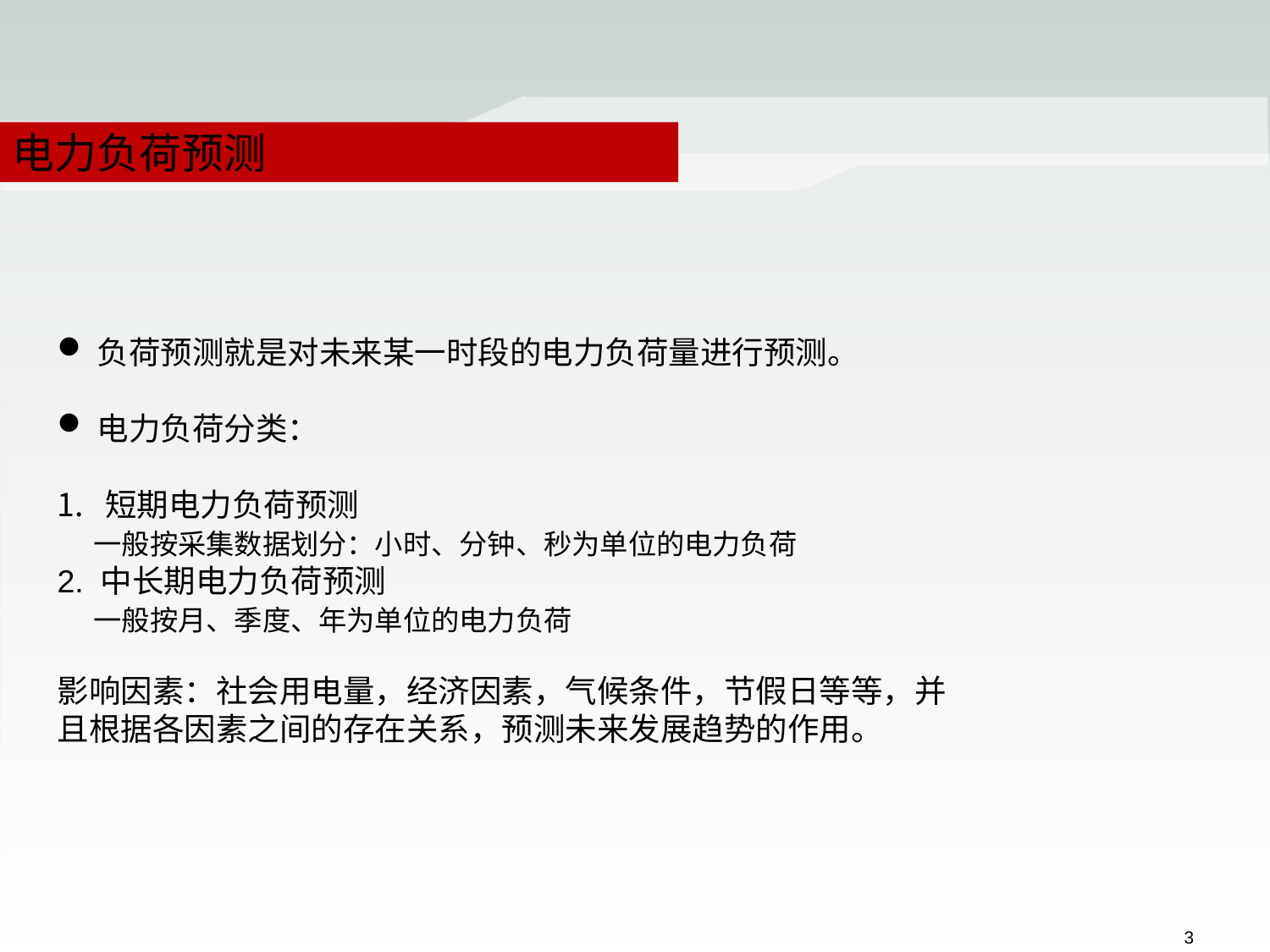

电力负荷预测
负荷预测就是对未来某一时段的电力负荷量进行预测。

电力负荷分类：

短期电力负荷预测
    一般按采集数据划分：小时、分钟、秒为单位的电力负荷
2. 中长期电力负荷预测
    一般按月、季度、年为单位的电力负荷

影响因素：社会用电量，经济因素，气候条件，节假日等等，并且根据各因素之间的存在关系，预测未来发展趋势的作用。

3